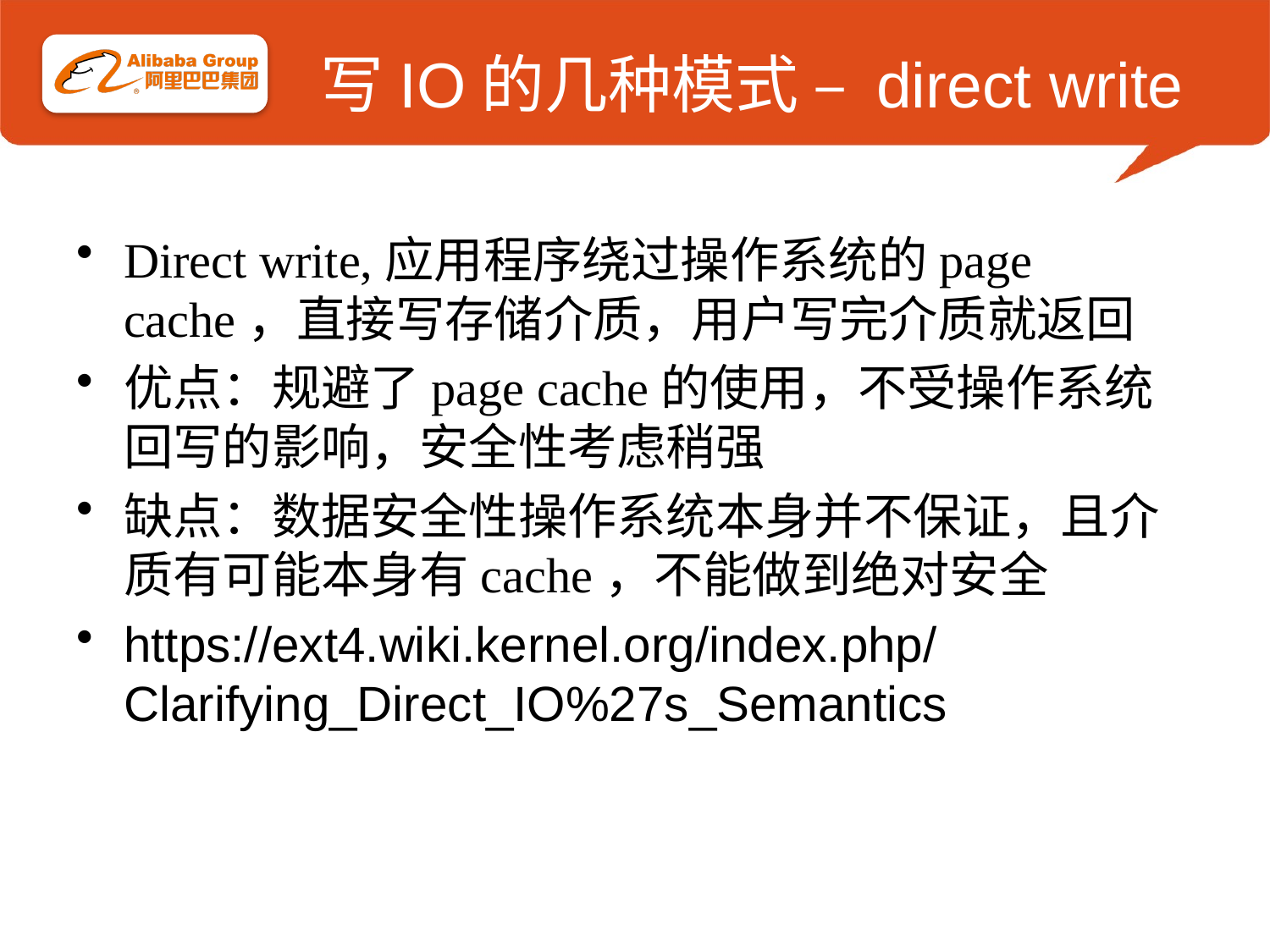

# 写IO的几种模式 – direct write
Direct write,应用程序绕过操作系统的page cache，直接写存储介质，用户写完介质就返回
优点：规避了page cache的使用，不受操作系统回写的影响，安全性考虑稍强
缺点：数据安全性操作系统本身并不保证，且介质有可能本身有cache，不能做到绝对安全
https://ext4.wiki.kernel.org/index.php/Clarifying_Direct_IO%27s_Semantics